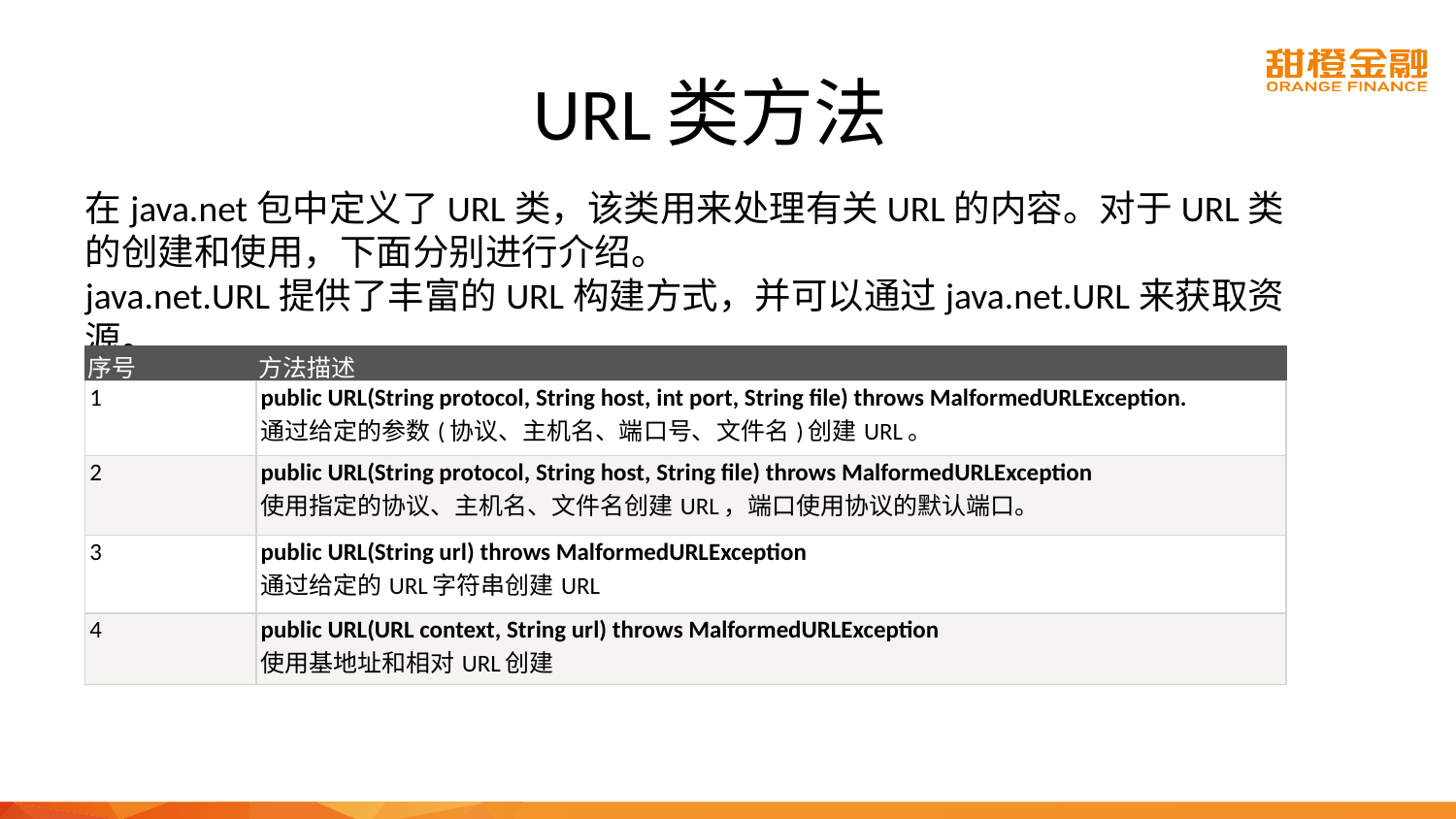

# URL类方法
在java.net包中定义了URL类，该类用来处理有关URL的内容。对于URL类的创建和使用，下面分别进行介绍。
java.net.URL提供了丰富的URL构建方式，并可以通过java.net.URL来获取资源。
| 序号 | 方法描述 |
| --- | --- |
| 1 | public URL(String protocol, String host, int port, String file) throws MalformedURLException. 通过给定的参数(协议、主机名、端口号、文件名)创建URL。 |
| 2 | public URL(String protocol, String host, String file) throws MalformedURLException 使用指定的协议、主机名、文件名创建URL，端口使用协议的默认端口。 |
| 3 | public URL(String url) throws MalformedURLException 通过给定的URL字符串创建URL |
| 4 | public URL(URL context, String url) throws MalformedURLException 使用基地址和相对URL创建 |